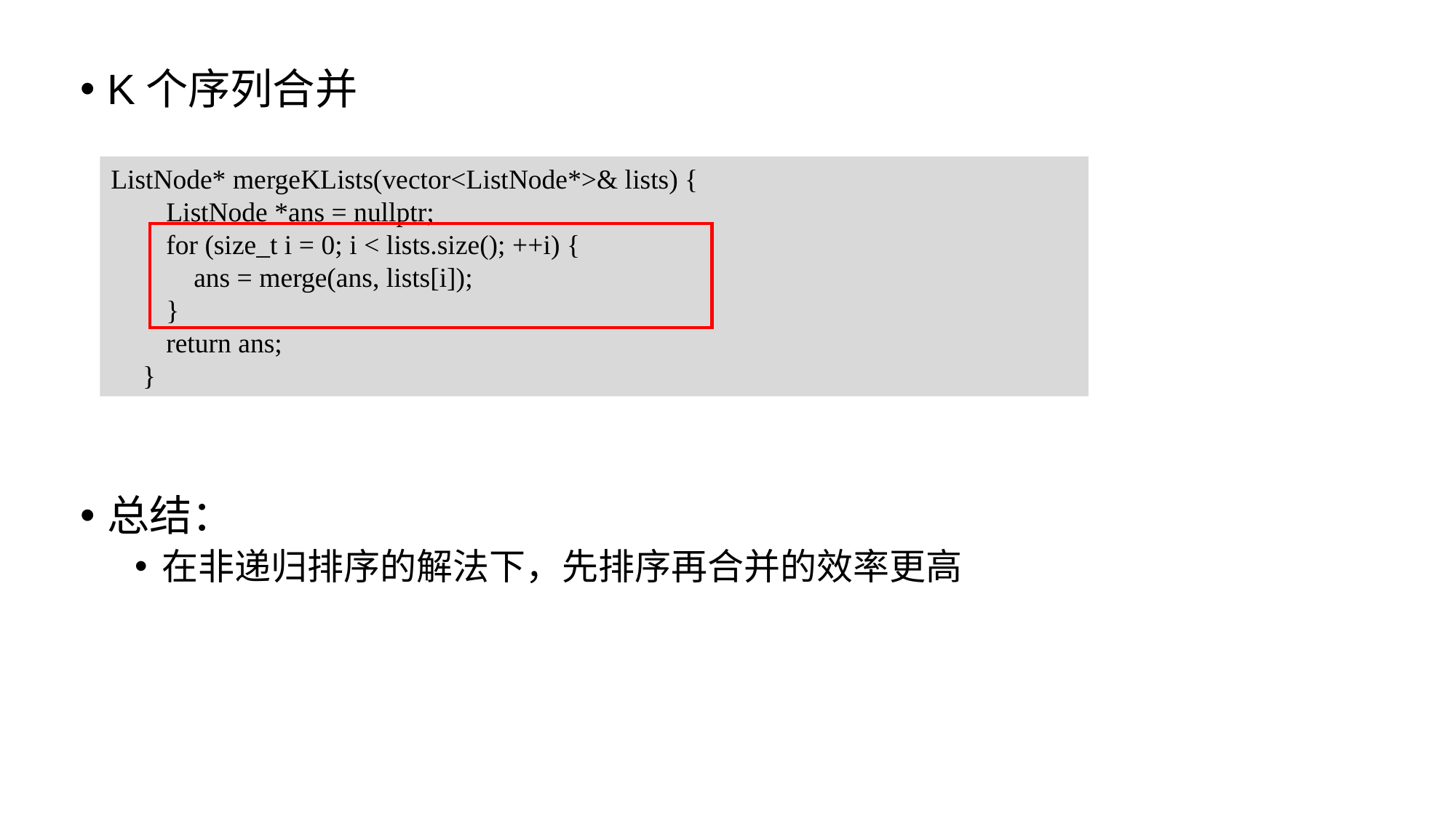

K个序列合并

总结：
在非递归排序的解法下，先排序再合并的效率更高
ListNode* mergeKLists(vector<ListNode*>& lists) {
        ListNode *ans = nullptr;
        for (size_t i = 0; i < lists.size(); ++i) {
            ans = merge(ans, lists[i]);
        }
        return ans;
}